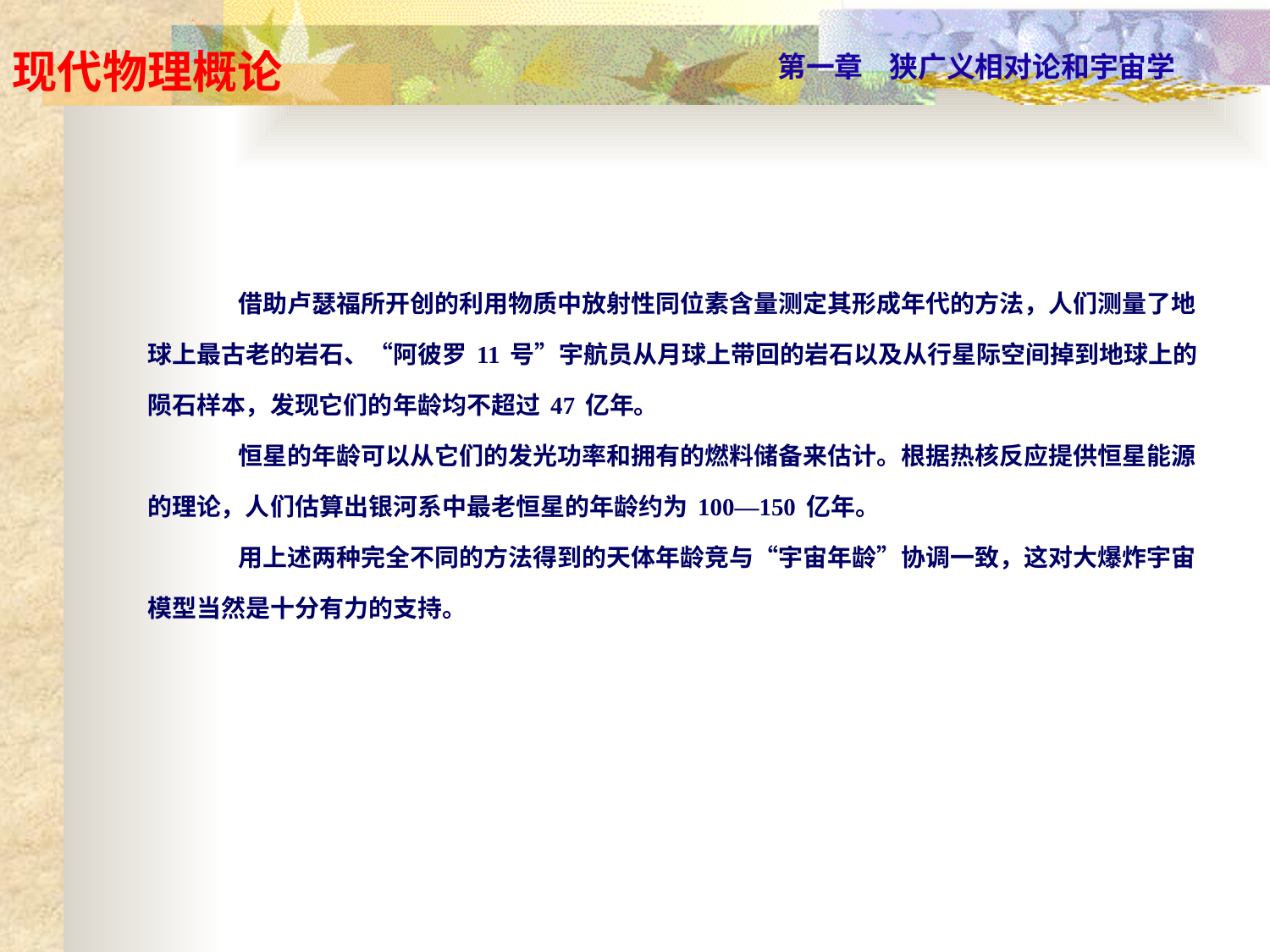

借助卢瑟福所开创的利用物质中放射性同位素含量测定其形成年代的方法，人们测量了地球上最古老的岩石、“阿彼罗11号”宇航员从月球上带回的岩石以及从行星际空间掉到地球上的陨石样本，发现它们的年龄均不超过47亿年。
        恒星的年龄可以从它们的发光功率和拥有的燃料储备来估计。根据热核反应提供恒星能源的理论，人们估算出银河系中最老恒星的年龄约为100—150亿年。
        用上述两种完全不同的方法得到的天体年龄竞与“宇宙年龄”协调一致，这对大爆炸宇宙模型当然是十分有力的支持。